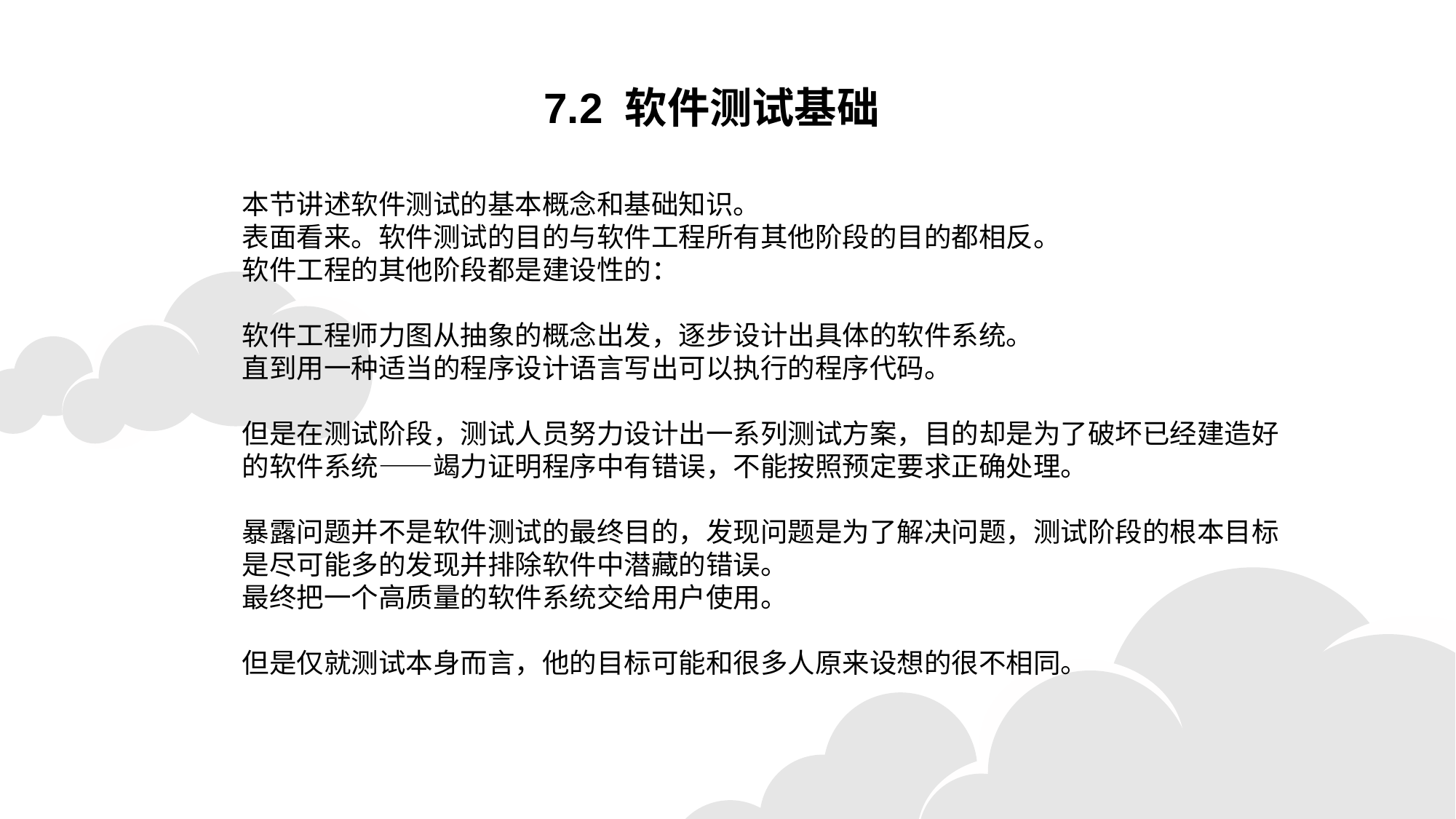

2312

7.2 软件测试基础
本节讲述软件测试的基本概念和基础知识。
表面看来。软件测试的目的与软件工程所有其他阶段的目的都相反。
软件工程的其他阶段都是建设性的：

软件工程师力图从抽象的概念出发，逐步设计出具体的软件系统。
直到用一种适当的程序设计语言写出可以执行的程序代码。

但是在测试阶段，测试人员努力设计出一系列测试方案，目的却是为了破坏已经建造好的软件系统——竭力证明程序中有错误，不能按照预定要求正确处理。

暴露问题并不是软件测试的最终目的，发现问题是为了解决问题，测试阶段的根本目标是尽可能多的发现并排除软件中潜藏的错误。
最终把一个高质量的软件系统交给用户使用。

但是仅就测试本身而言，他的目标可能和很多人原来设想的很不相同。